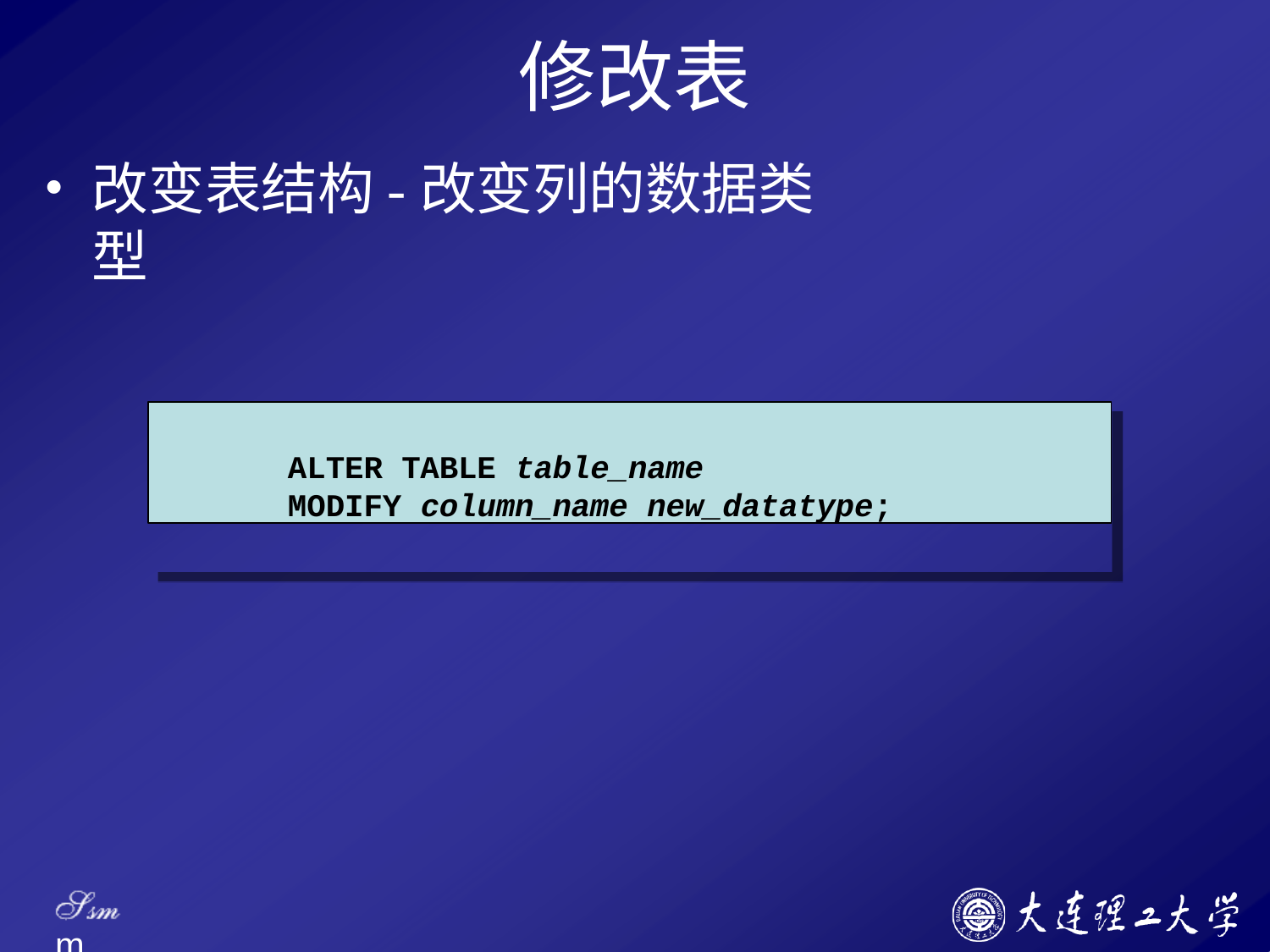

# 修改表
改变表结构-改变列的数据类型

ALTER TABLE table_name
MODIFY column_name new_datatype;

Ssm